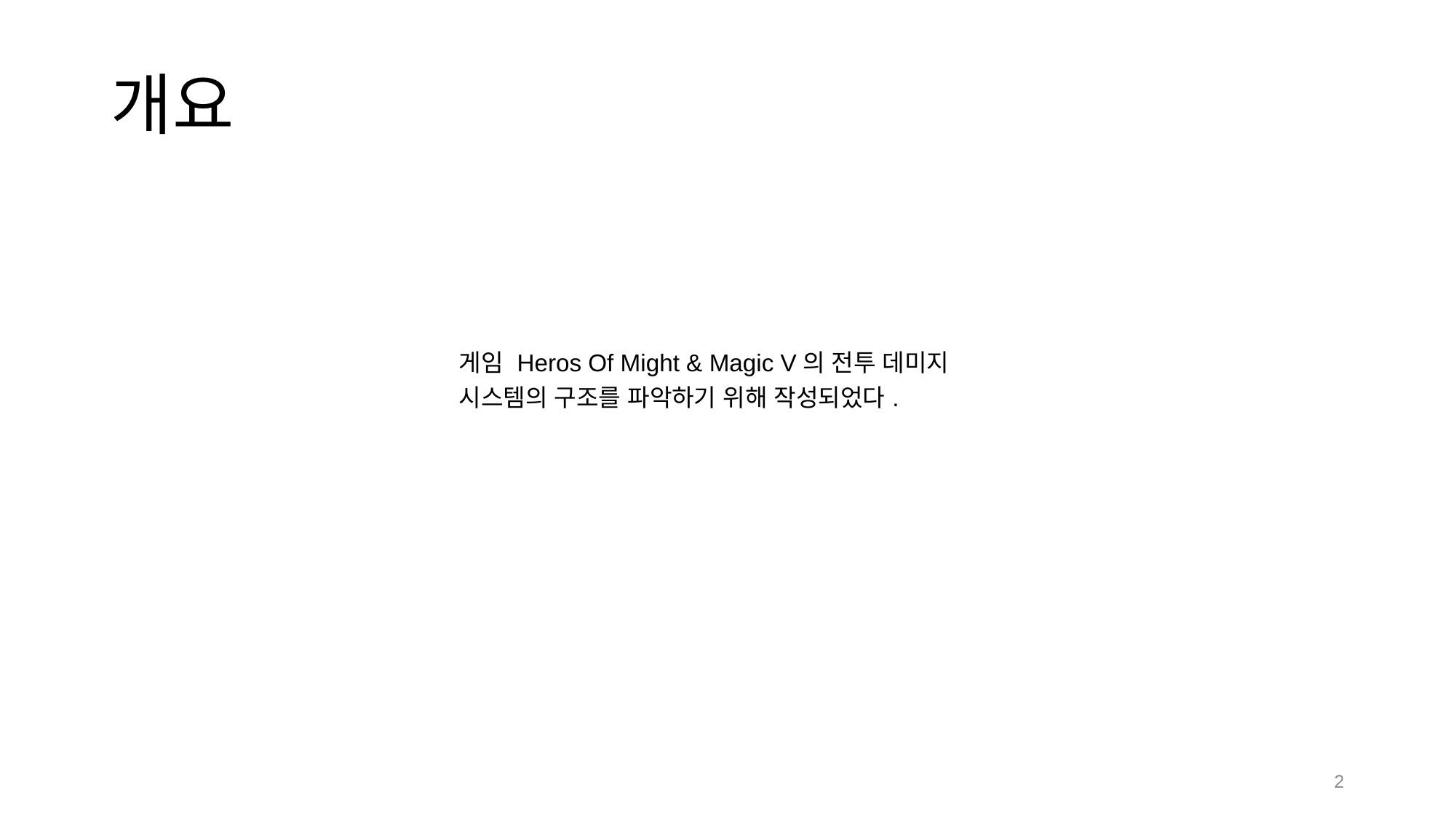

# 개요
| 게임 Heros Of Might & Magic V의 전투 데미지 시스템의 구조를 파악하기 위해 작성되었다. |
| --- |
2